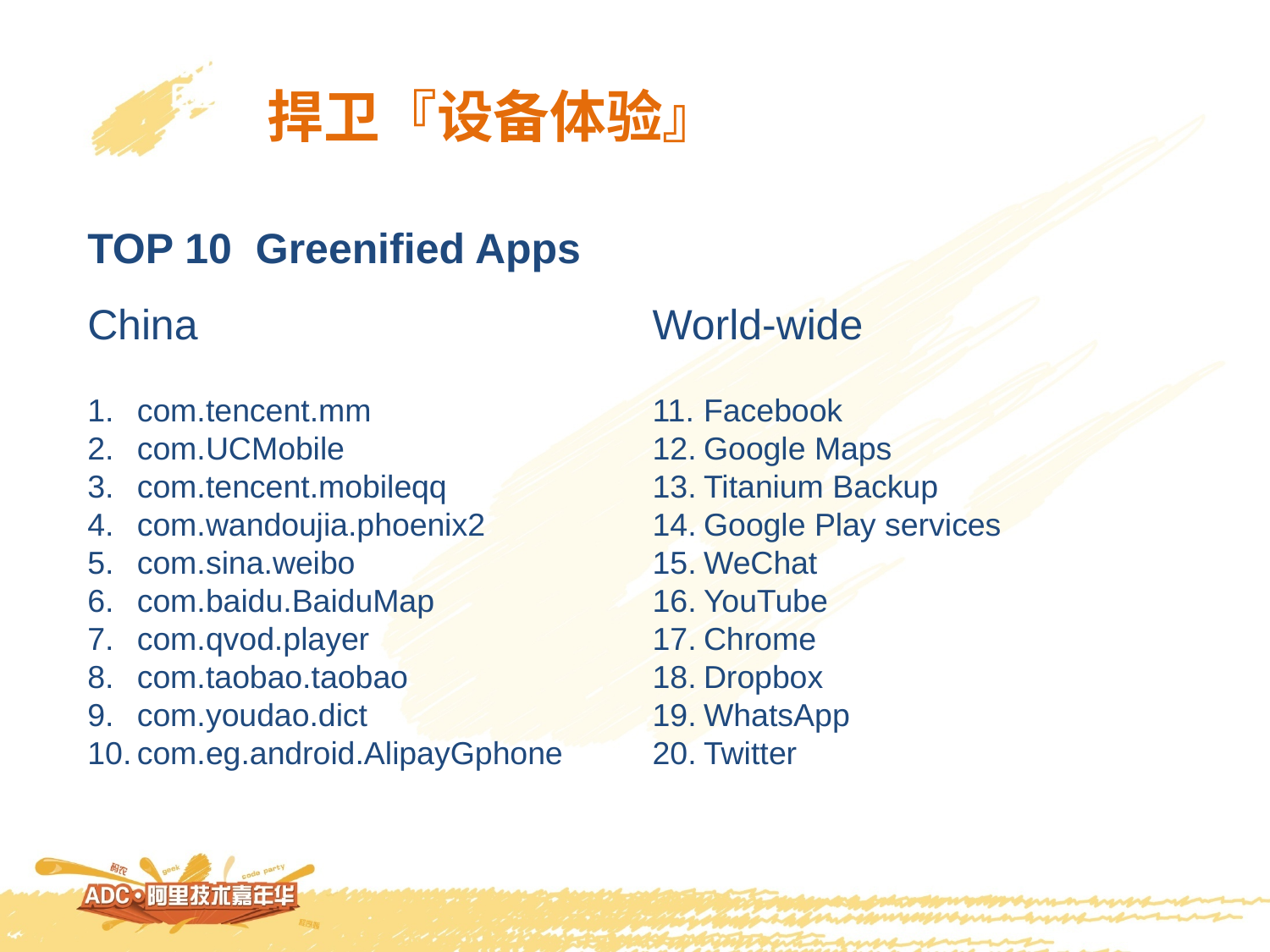

捍卫『设备体验』
TOP 10  Greenified Apps
China

com.tencent.mm
com.UCMobile
com.tencent.mobileqq
com.wandoujia.phoenix2
com.sina.weibo
com.baidu.BaiduMap
com.qvod.player
com.taobao.taobao
com.youdao.dict
com.eg.android.AlipayGphone

World-wide

Facebook
Google Maps
Titanium Backup
Google Play services
WeChat
YouTube
Chrome
Dropbox
WhatsApp
Twitter